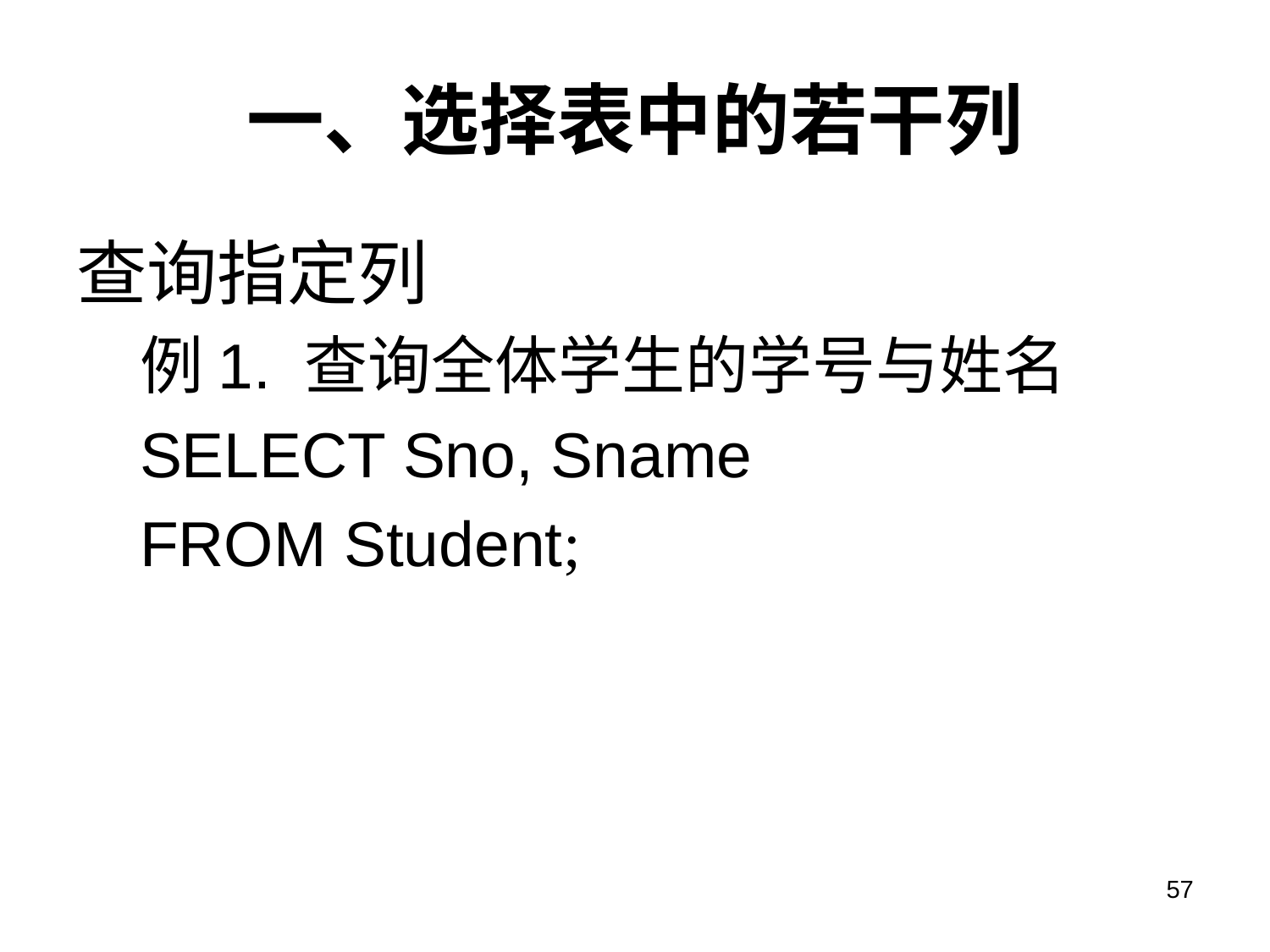

# 一、选择表中的若干列
查询指定列
例1. 查询全体学生的学号与姓名
SELECT Sno, Sname
FROM Student;

57